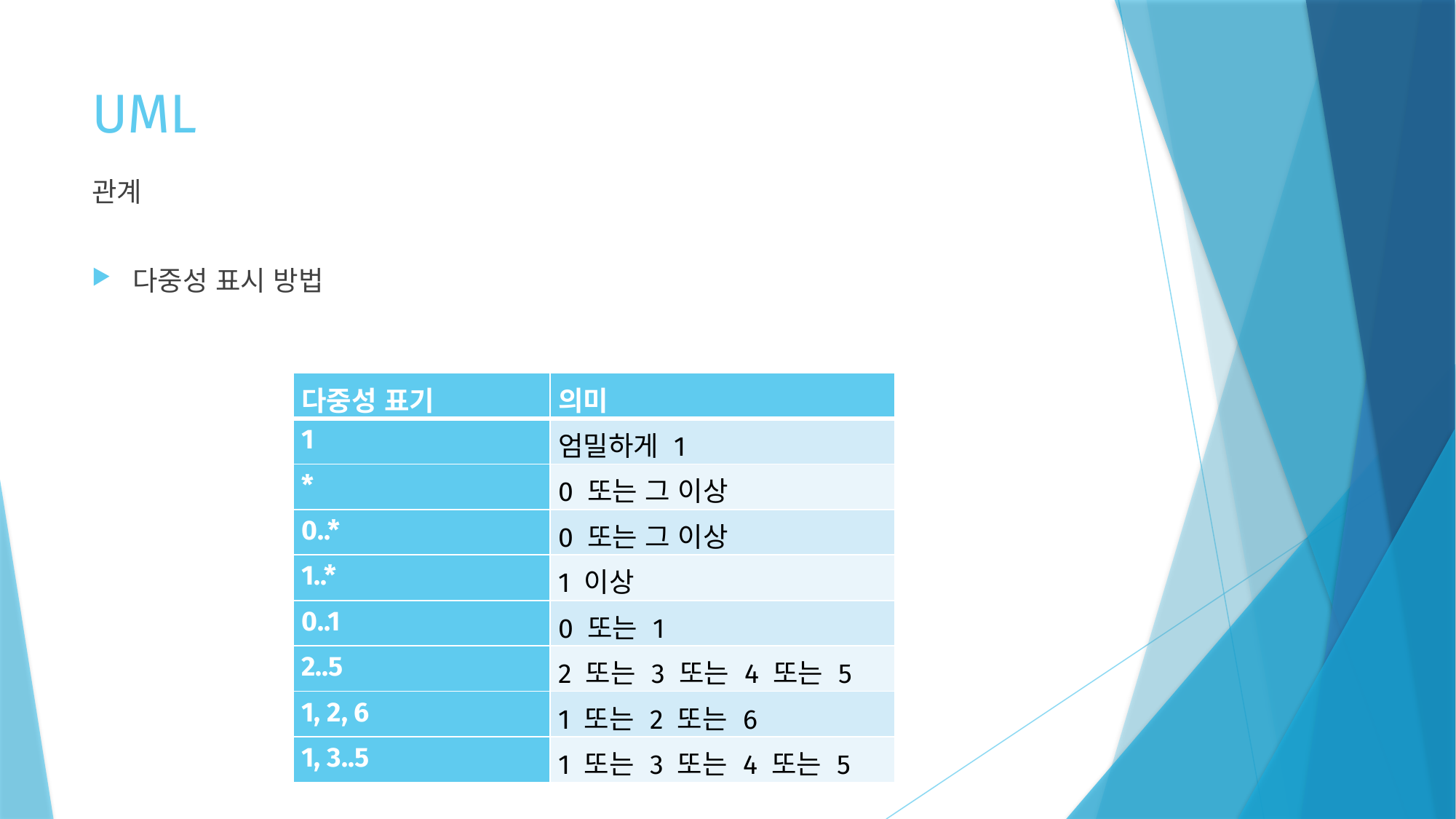

# UML
관계
다중성 표시 방법
| 다중성 표기 | 의미 |
| --- | --- |
| 1 | 엄밀하게 1 |
| \* | 0 또는 그 이상 |
| 0..\* | 0 또는 그 이상 |
| 1..\* | 1 이상 |
| 0..1 | 0 또는 1 |
| 2..5 | 2 또는 3 또는 4 또는 5 |
| 1, 2, 6 | 1 또는 2 또는 6 |
| 1, 3..5 | 1 또는 3 또는 4 또는 5 |